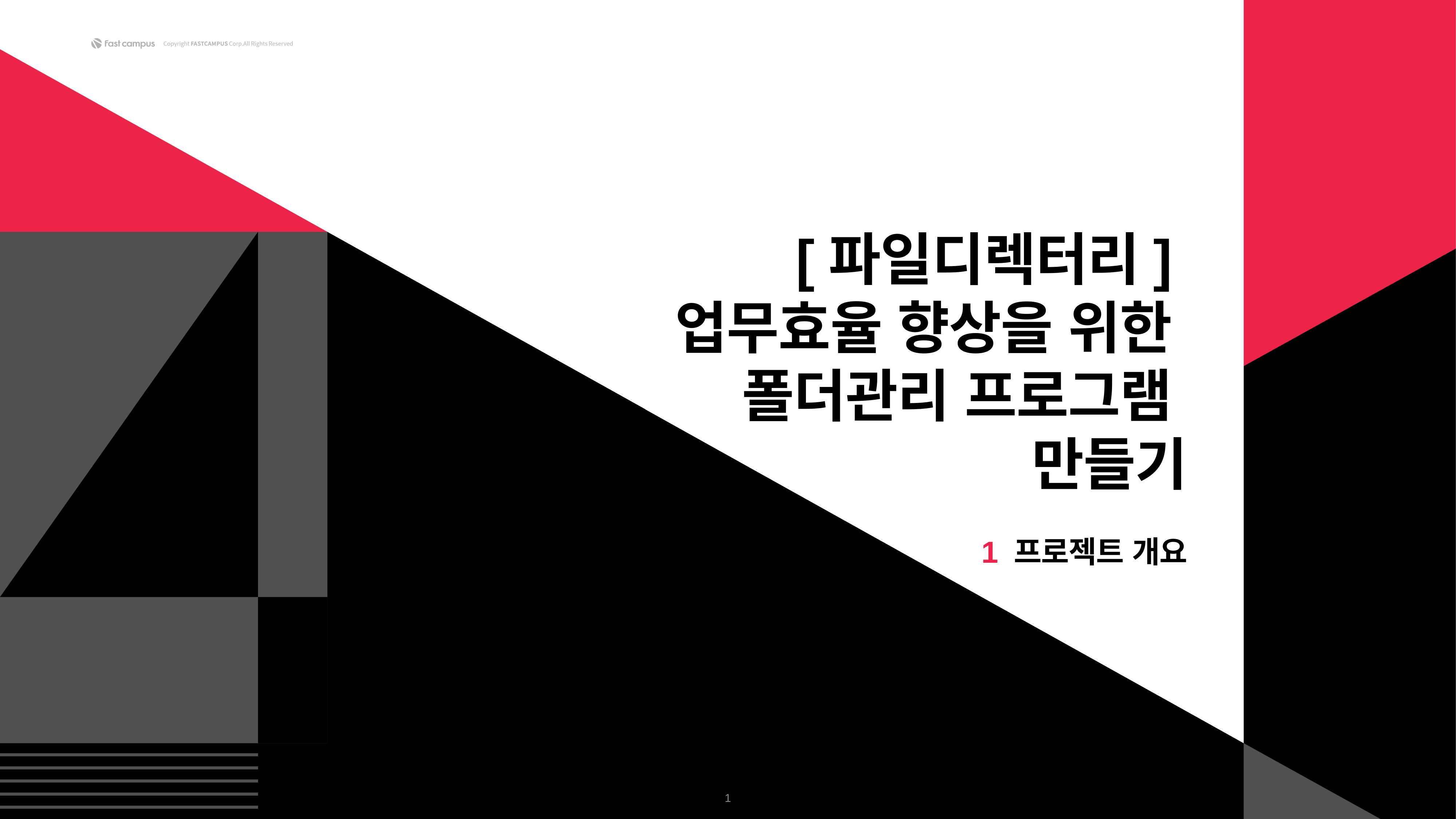

[파일디렉터리]
업무효율 향상을 위한
폴더관리 프로그램
만들기

1 프로젝트 개요
1